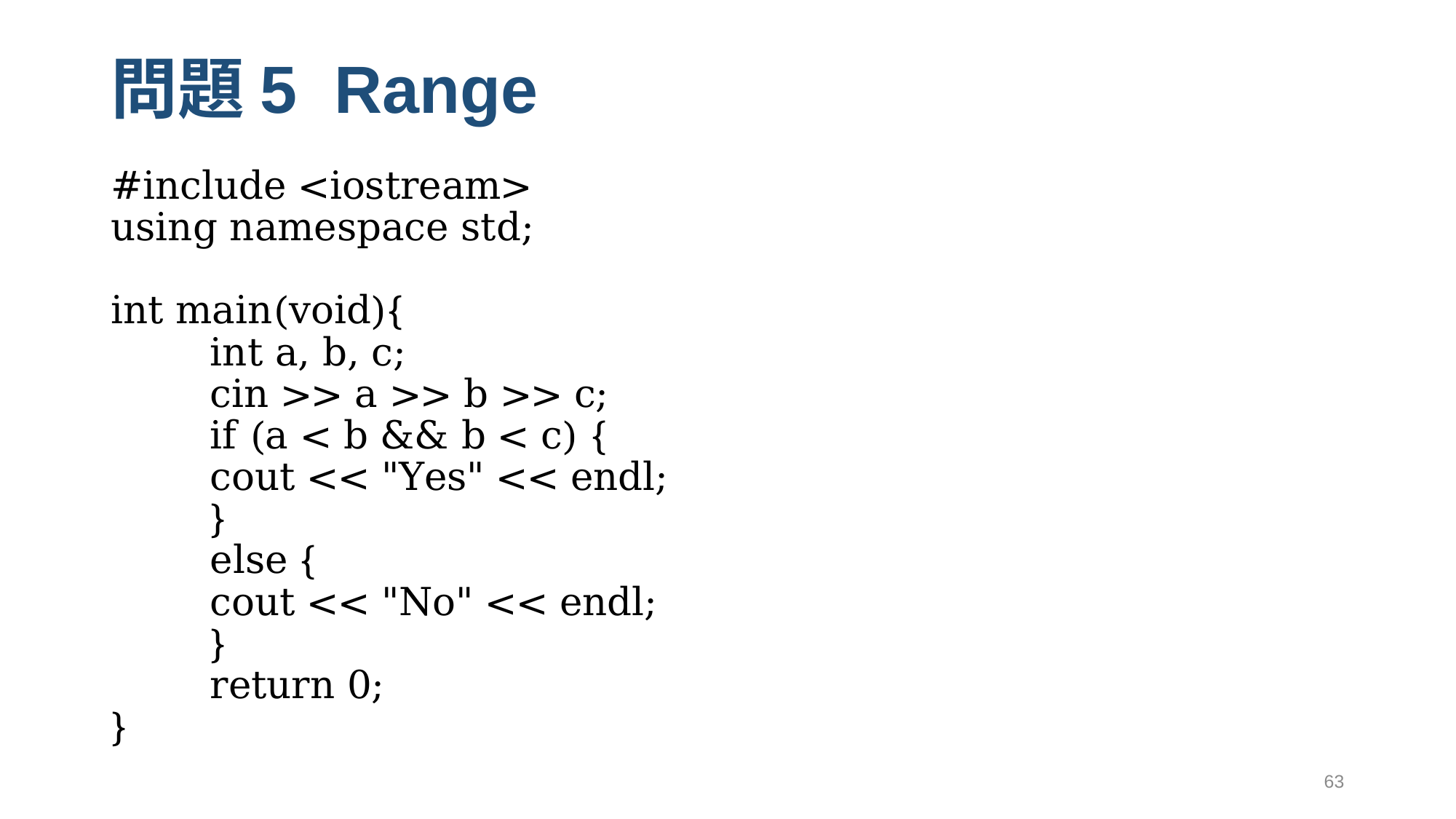

# 問題5  Range
#include <iostream>
using namespace std;
int main(void){
	int a, b, c;
	cin >> a >> b >> c;
	if (a < b && b < c) {
		cout << "Yes" << endl;
	}
	else {
		cout << "No" << endl;
	}
	return 0;
}
63